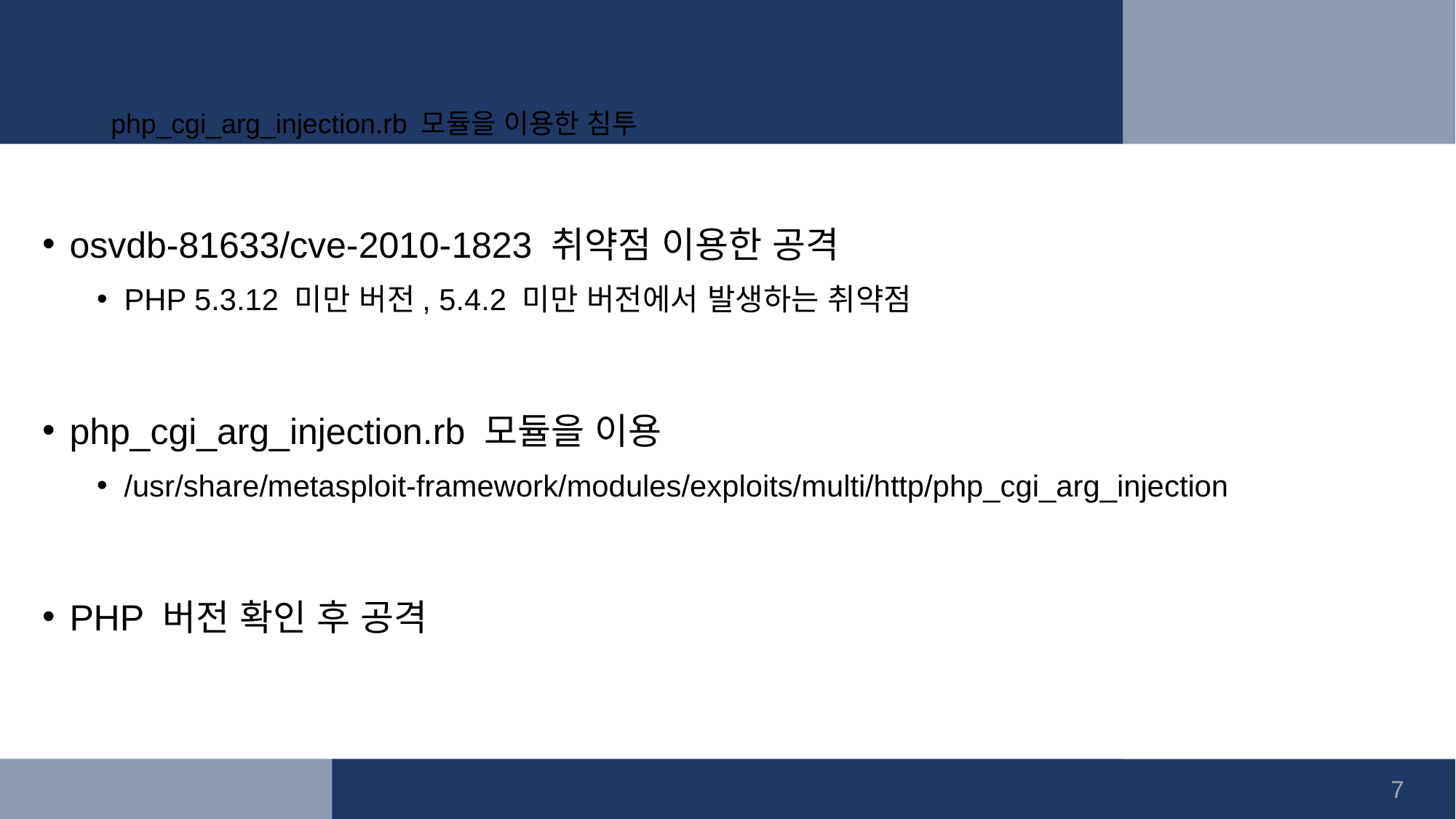

# php_cgi_arg_injection.rb 모듈을 이용한 침투
osvdb-81633/cve-2010-1823 취약점 이용한 공격
PHP 5.3.12 미만 버전, 5.4.2 미만 버전에서 발생하는 취약점

php_cgi_arg_injection.rb 모듈을 이용
/usr/share/metasploit-framework/modules/exploits/multi/http/php_cgi_arg_injection

PHP 버전 확인 후 공격
7